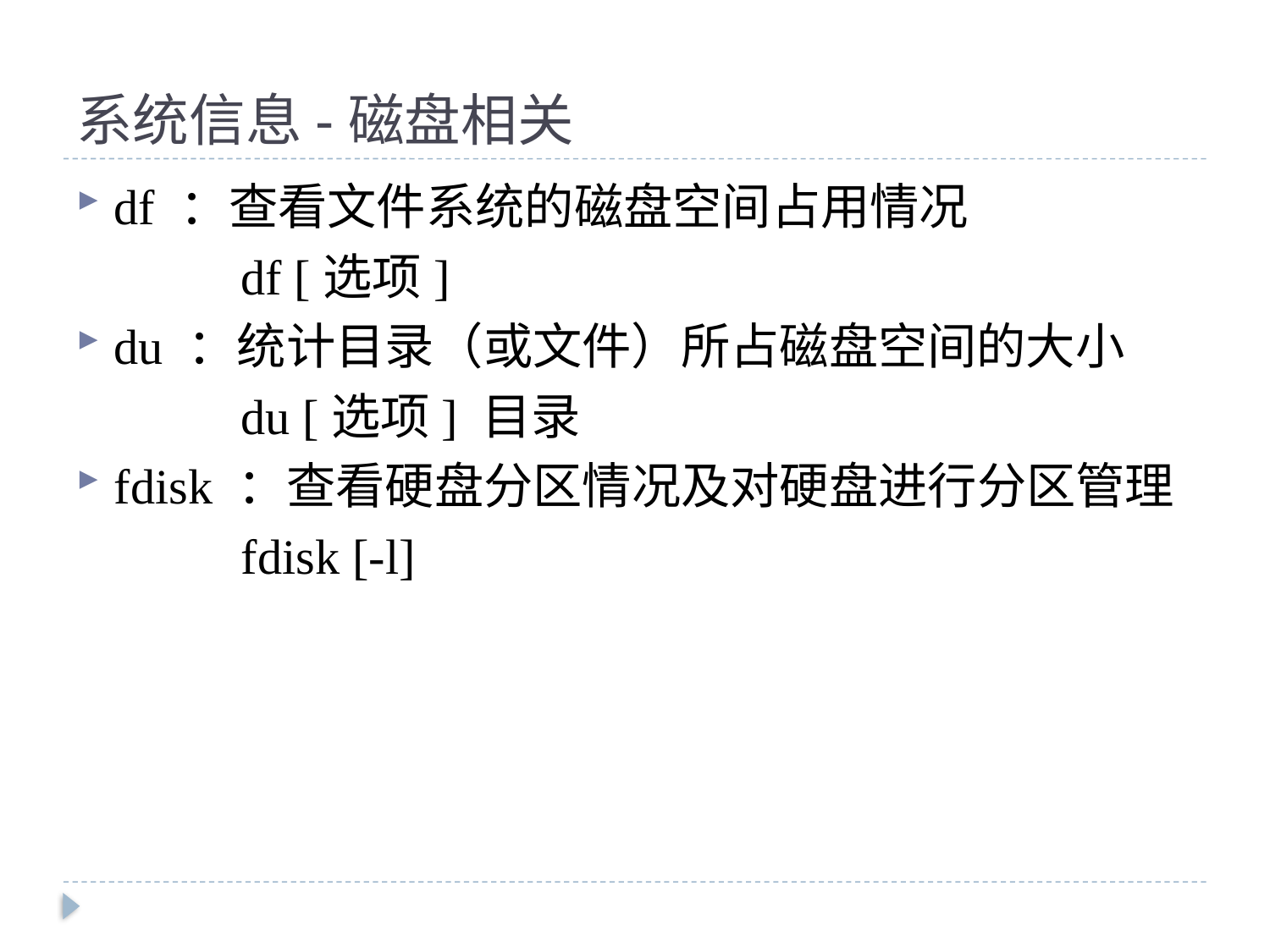

# 系统信息-磁盘相关
df ：查看文件系统的磁盘空间占用情况
		df [选项]
du ：统计目录（或文件）所占磁盘空间的大小
		du [选项] 目录
fdisk ：查看硬盘分区情况及对硬盘进行分区管理
		fdisk [-l]